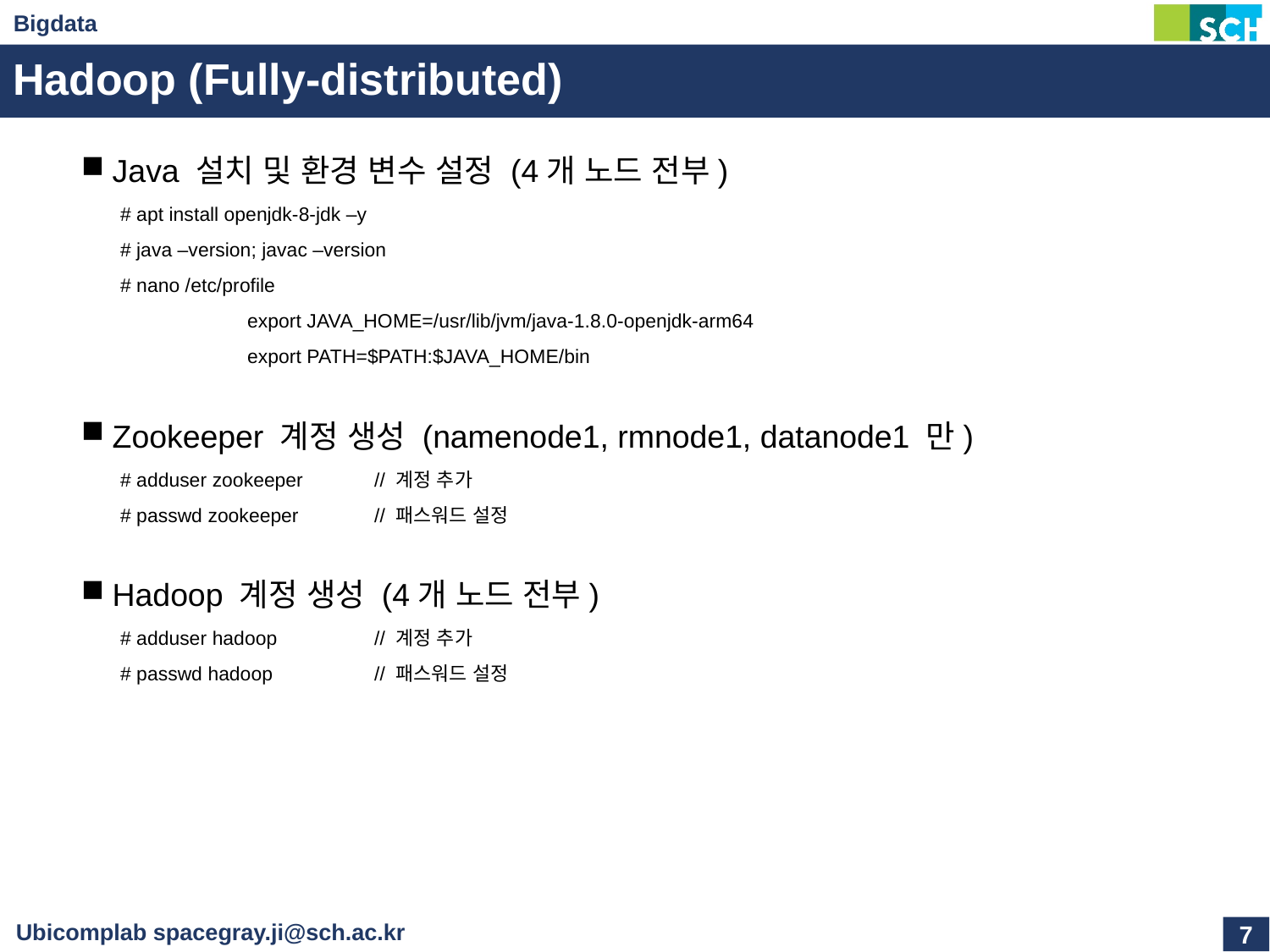

# Hadoop (Fully-distributed)
Java 설치 및 환경 변수 설정 (4개 노드 전부)
# apt install openjdk-8-jdk –y
# java –version; javac –version
# nano /etc/profile
	export JAVA_HOME=/usr/lib/jvm/java-1.8.0-openjdk-arm64
	export PATH=$PATH:$JAVA_HOME/bin

Zookeeper 계정 생성 (namenode1, rmnode1, datanode1 만)
# adduser zookeeper	// 계정 추가
# passwd zookeeper	// 패스워드 설정

Hadoop 계정 생성 (4개 노드 전부)
# adduser hadoop	// 계정 추가
# passwd hadoop	// 패스워드 설정
7